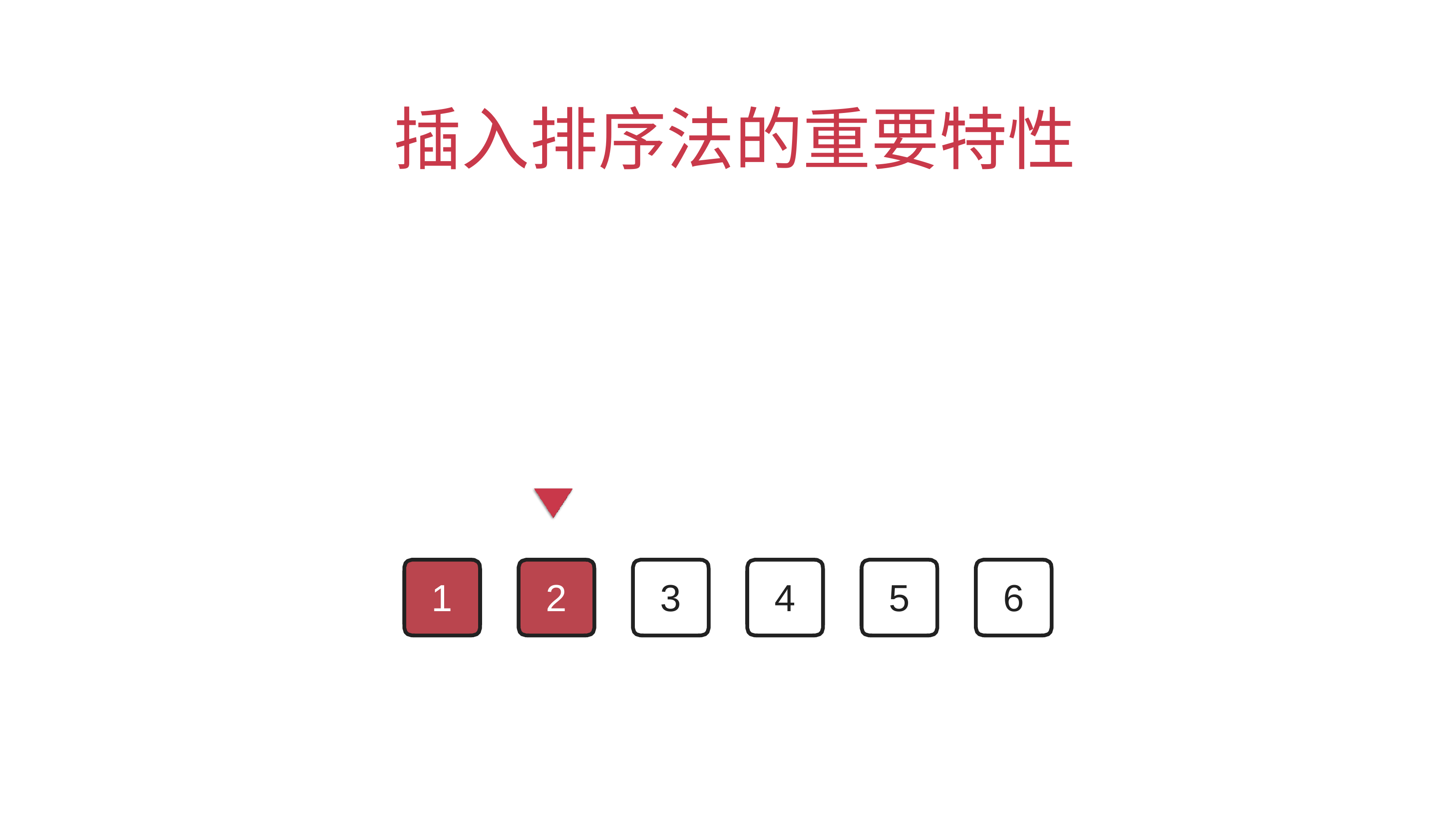

# 插⼊排序法的重要特性

1
2
3
4
5
6